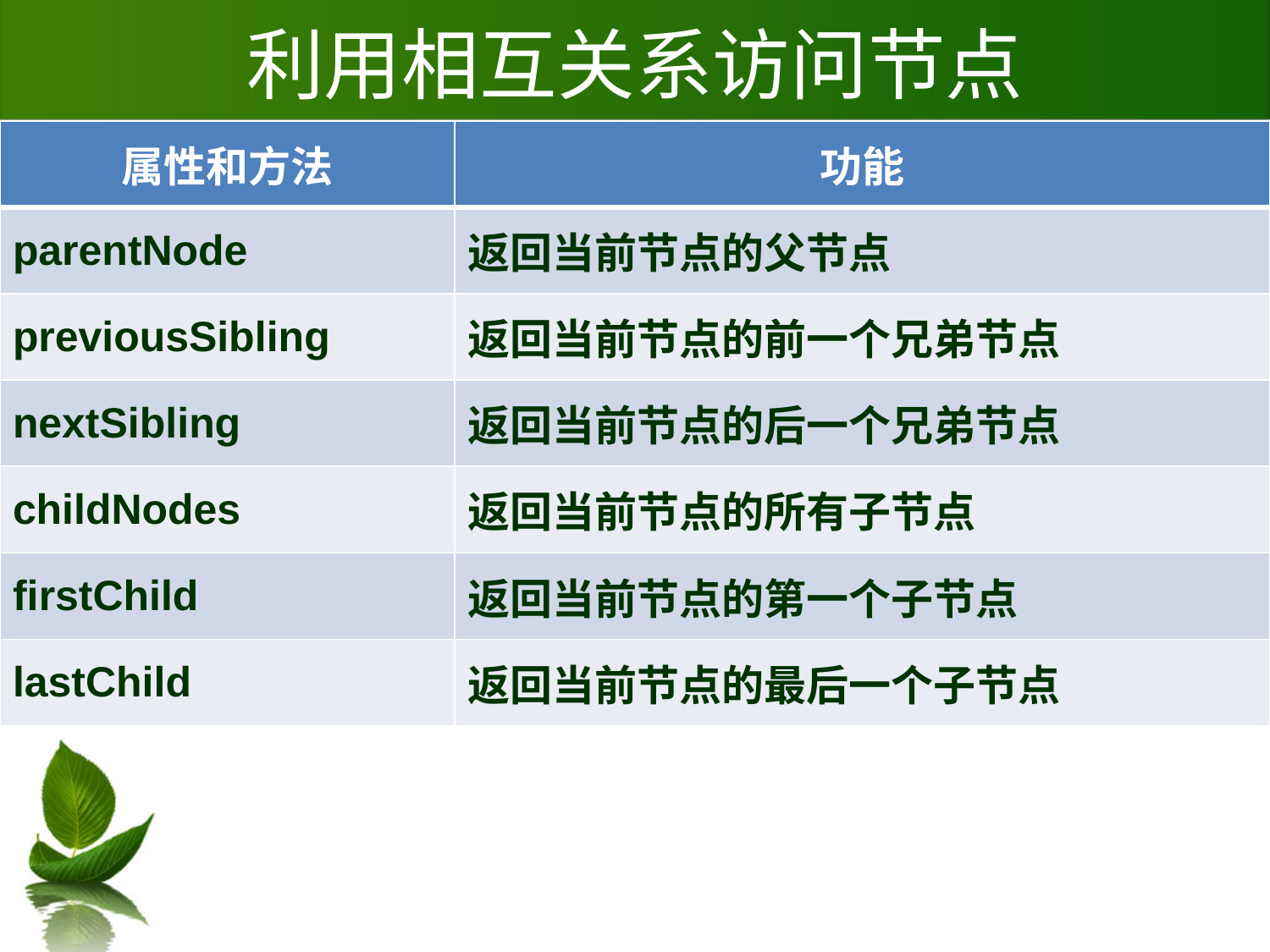

# 利用相互关系访问节点
| 属性和方法 | 功能 |
| --- | --- |
| parentNode | 返回当前节点的父节点 |
| previousSibling | 返回当前节点的前一个兄弟节点 |
| nextSibling | 返回当前节点的后一个兄弟节点 |
| childNodes | 返回当前节点的所有子节点 |
| firstChild | 返回当前节点的第一个子节点 |
| lastChild | 返回当前节点的最后一个子节点 |